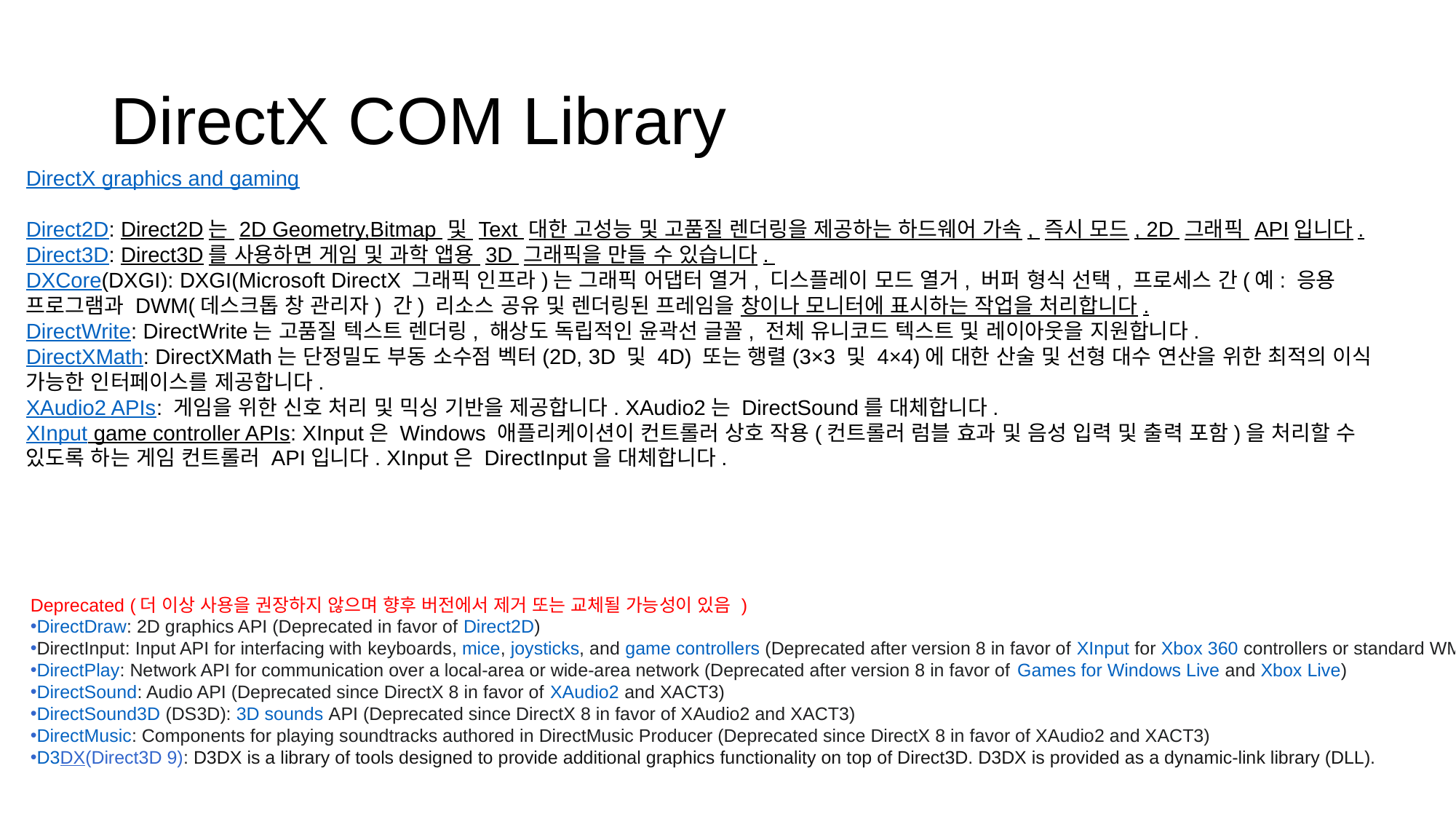

# DirectX COM Library
DirectX graphics and gaming

Direct2D: Direct2D는 2D Geometry,Bitmap 및 Text 대한 고성능 및 고품질 렌더링을 제공하는 하드웨어 가속, 즉시 모드, 2D 그래픽 API입니다.
Direct3D: Direct3D를 사용하면 게임 및 과학 앱용 3D 그래픽을 만들 수 있습니다.
DXCore(DXGI): DXGI(Microsoft DirectX 그래픽 인프라)는 그래픽 어댑터 열거, 디스플레이 모드 열거, 버퍼 형식 선택, 프로세스 간(예: 응용 프로그램과 DWM(데스크톱 창 관리자) 간) 리소스 공유 및 렌더링된 프레임을 창이나 모니터에 표시하는 작업을 처리합니다.
DirectWrite: DirectWrite는 고품질 텍스트 렌더링, 해상도 독립적인 윤곽선 글꼴, 전체 유니코드 텍스트 및 레이아웃을 지원합니다.
DirectXMath: DirectXMath는 단정밀도 부동 소수점 벡터(2D, 3D 및 4D) 또는 행렬(3×3 및 4×4)에 대한 산술 및 선형 대수 연산을 위한 최적의 이식 가능한 인터페이스를 제공합니다.
XAudio2 APIs: 게임을 위한 신호 처리 및 믹싱 기반을 제공합니다. XAudio2는 DirectSound를 대체합니다.
XInput game controller APIs: XInput은 Windows 애플리케이션이 컨트롤러 상호 작용(컨트롤러 럼블 효과 및 음성 입력 및 출력 포함)을 처리할 수 있도록 하는 게임 컨트롤러 API입니다. XInput은 DirectInput을 대체합니다.
Deprecated (더 이상 사용을 권장하지 않으며 향후 버전에서 제거 또는 교체될 가능성이 있음 )
DirectDraw: 2D graphics API (Deprecated in favor of Direct2D)
DirectInput: Input API for interfacing with keyboards, mice, joysticks, and game controllers (Deprecated after version 8 in favor of XInput for Xbox 360 controllers or standard WM_INPUT window message processing for keyboard and mouse input)
DirectPlay: Network API for communication over a local-area or wide-area network (Deprecated after version 8 in favor of Games for Windows Live and Xbox Live)
DirectSound: Audio API (Deprecated since DirectX 8 in favor of XAudio2 and XACT3)
DirectSound3D (DS3D): 3D sounds API (Deprecated since DirectX 8 in favor of XAudio2 and XACT3)
DirectMusic: Components for playing soundtracks authored in DirectMusic Producer (Deprecated since DirectX 8 in favor of XAudio2 and XACT3)
D3DX(Direct3D 9): D3DX is a library of tools designed to provide additional graphics functionality on top of Direct3D. D3DX is provided as a dynamic-link library (DLL).